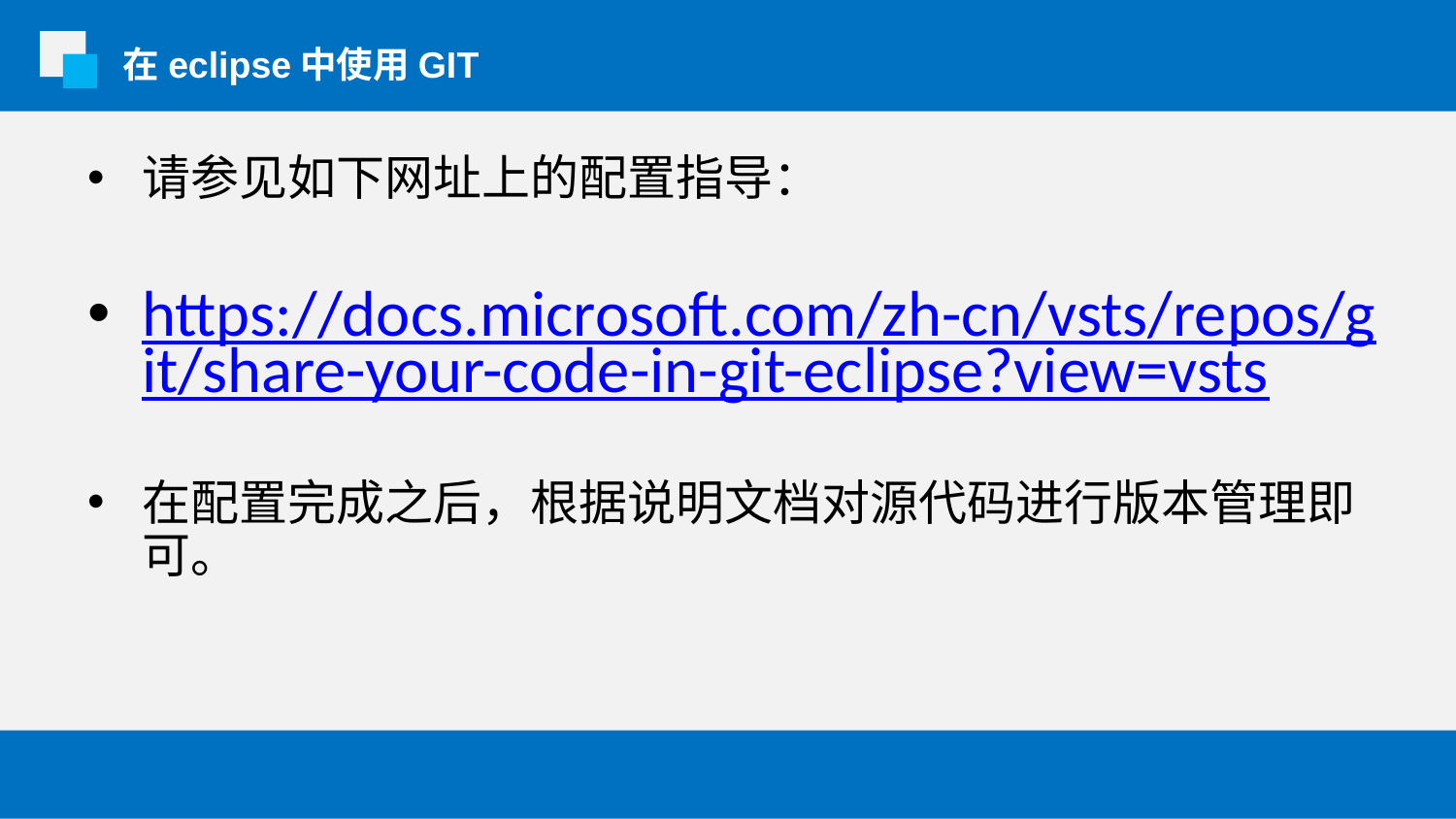

在eclipse中使用GIT

请参见如下网址上的配置指导：

https://docs.microsoft.com/zh-cn/vsts/repos/git/share-your-code-in-git-eclipse?view=vsts

在配置完成之后，根据说明文档对源代码进行版本管理即可。